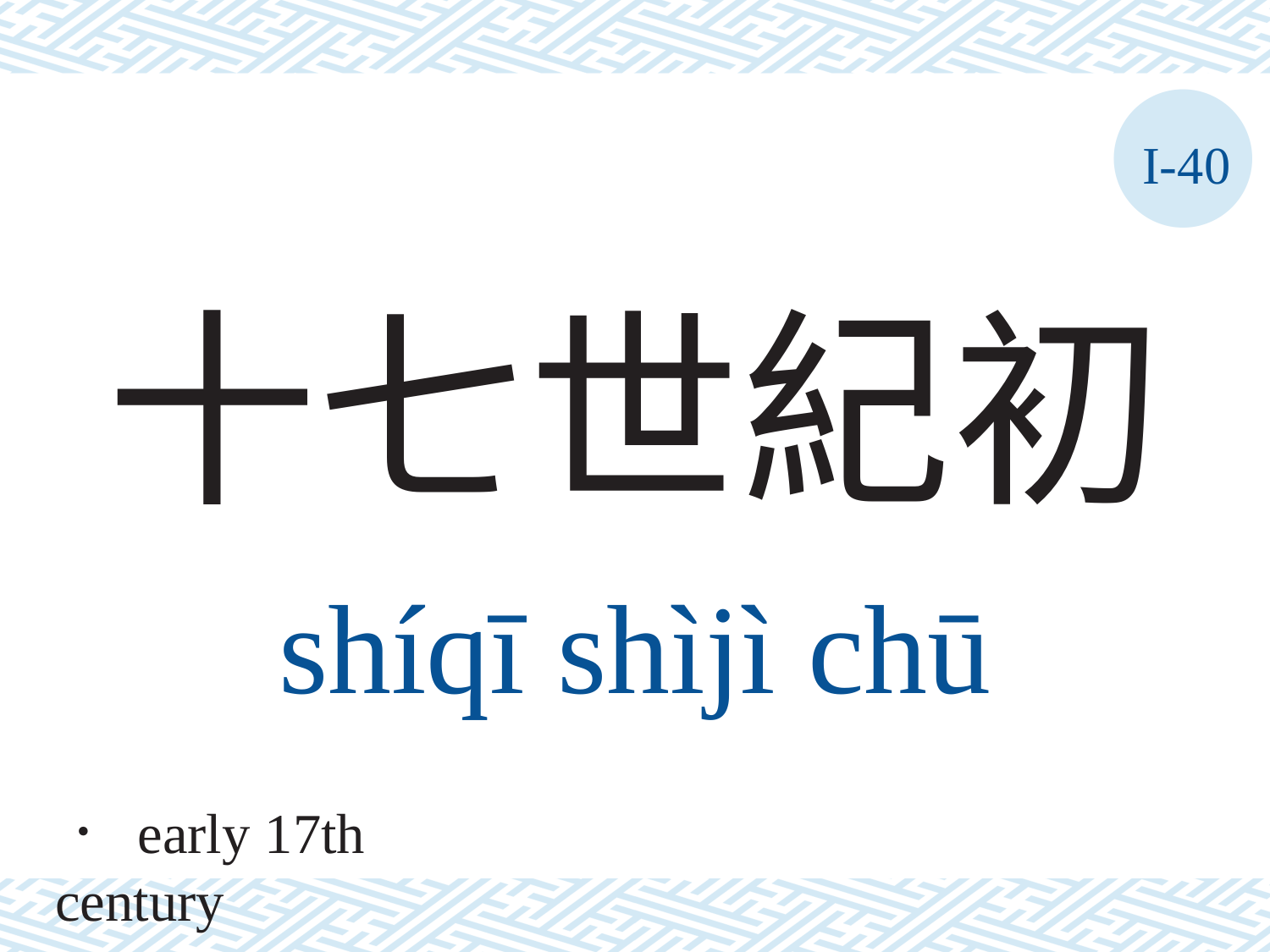

I-40
十七世紀初
shíqī	shìjì	chū
． early 17th century